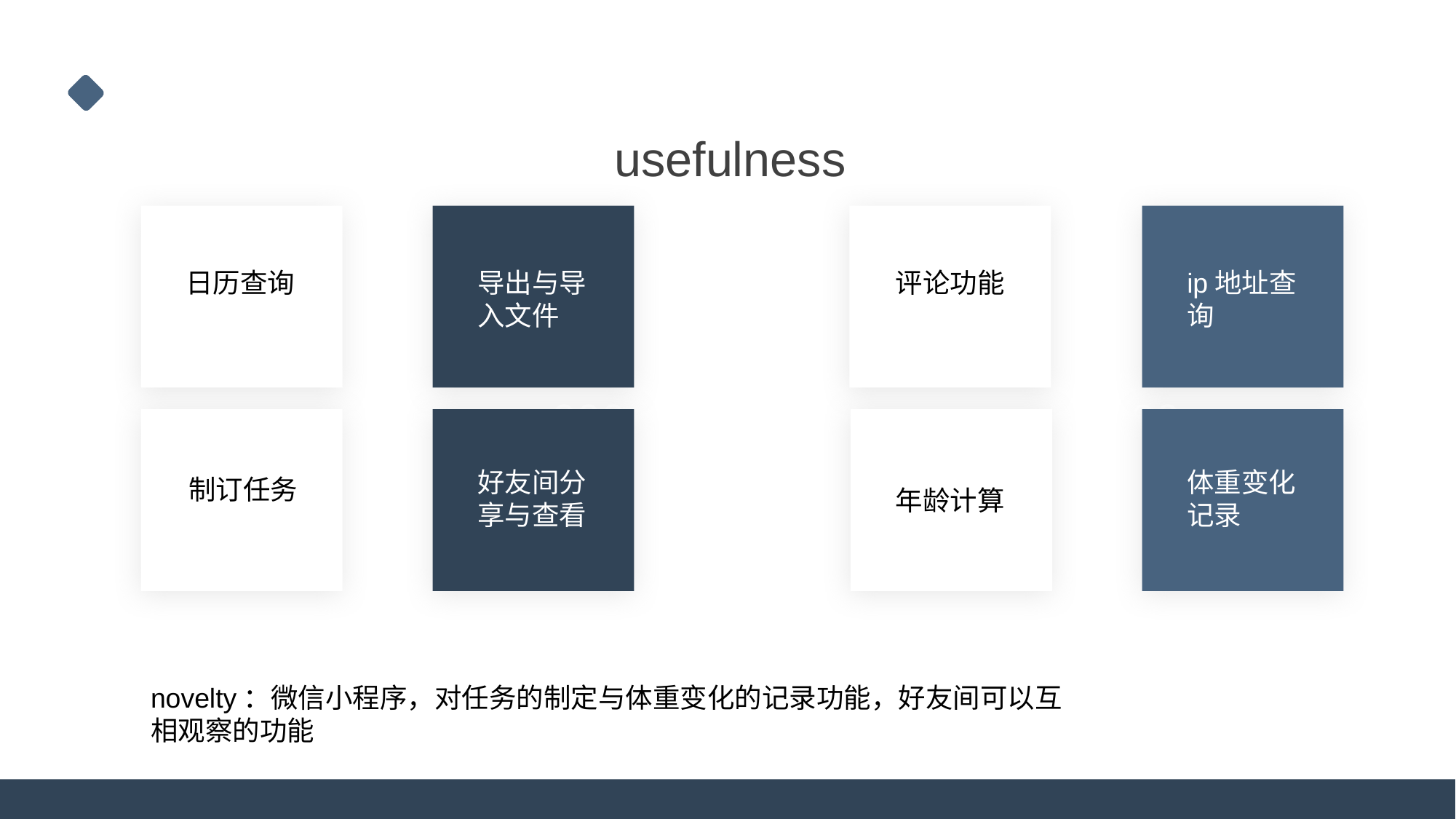

usefulness
日历日历

日历查询
导出与导入文件
评论功能
ip地址查询

000
Subtitle Here
000
Subtitle Here

好友间分享与查看
体重变化记录
制订任务
年龄计算
novelty：微信小程序，对任务的制定与体重变化的记录功能，好友间可以互相观察的功能